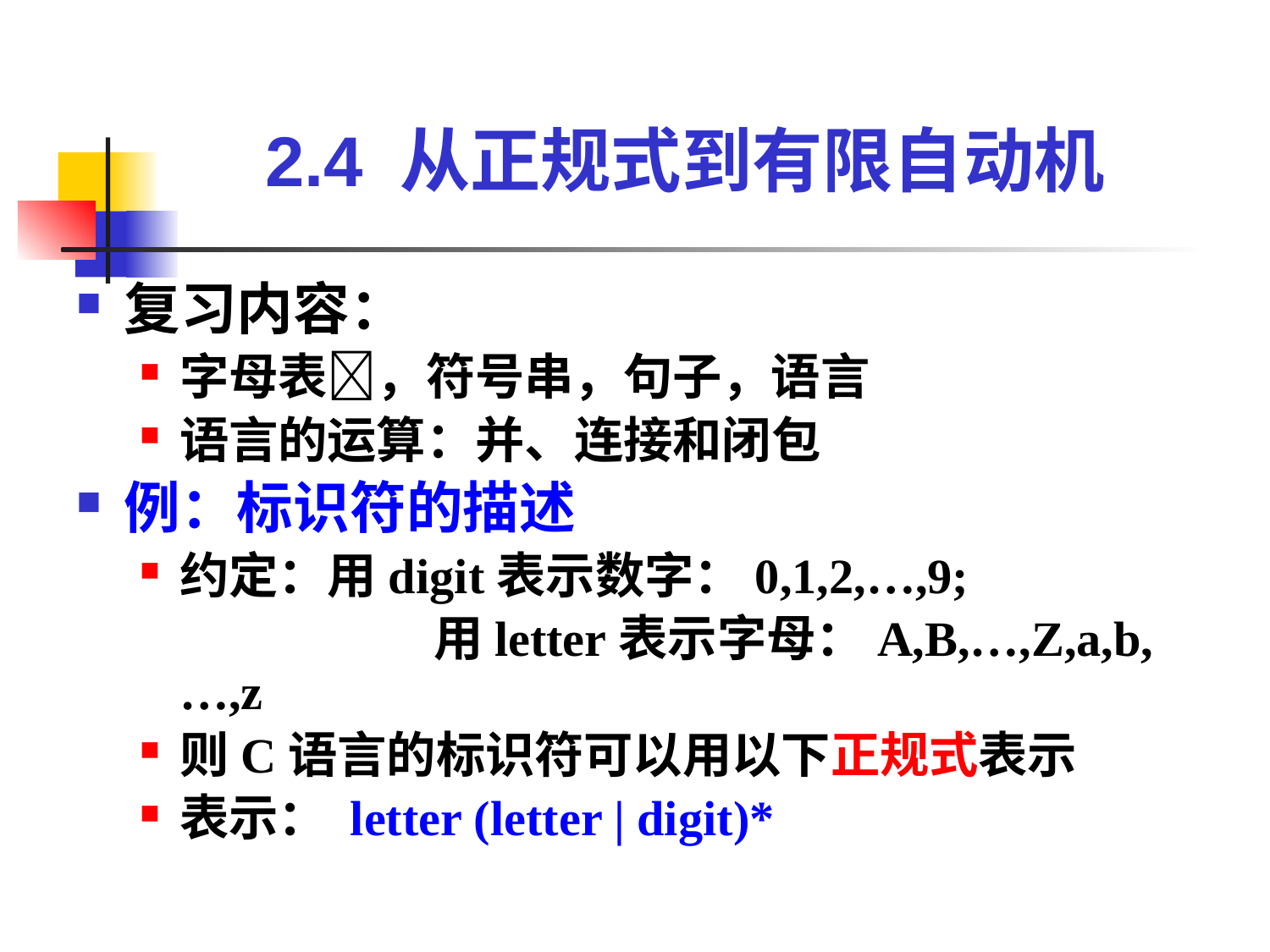

# 2.4 从正规式到有限自动机
复习内容：
字母表Σ，符号串，句子，语言
语言的运算：并、连接和闭包
例：标识符的描述
约定：用digit表示数字：0,1,2,…,9;
		     	用letter表示字母：A,B,…,Z,a,b,…,z
则C语言的标识符可以用以下正规式表示
表示： letter (letter | digit)*